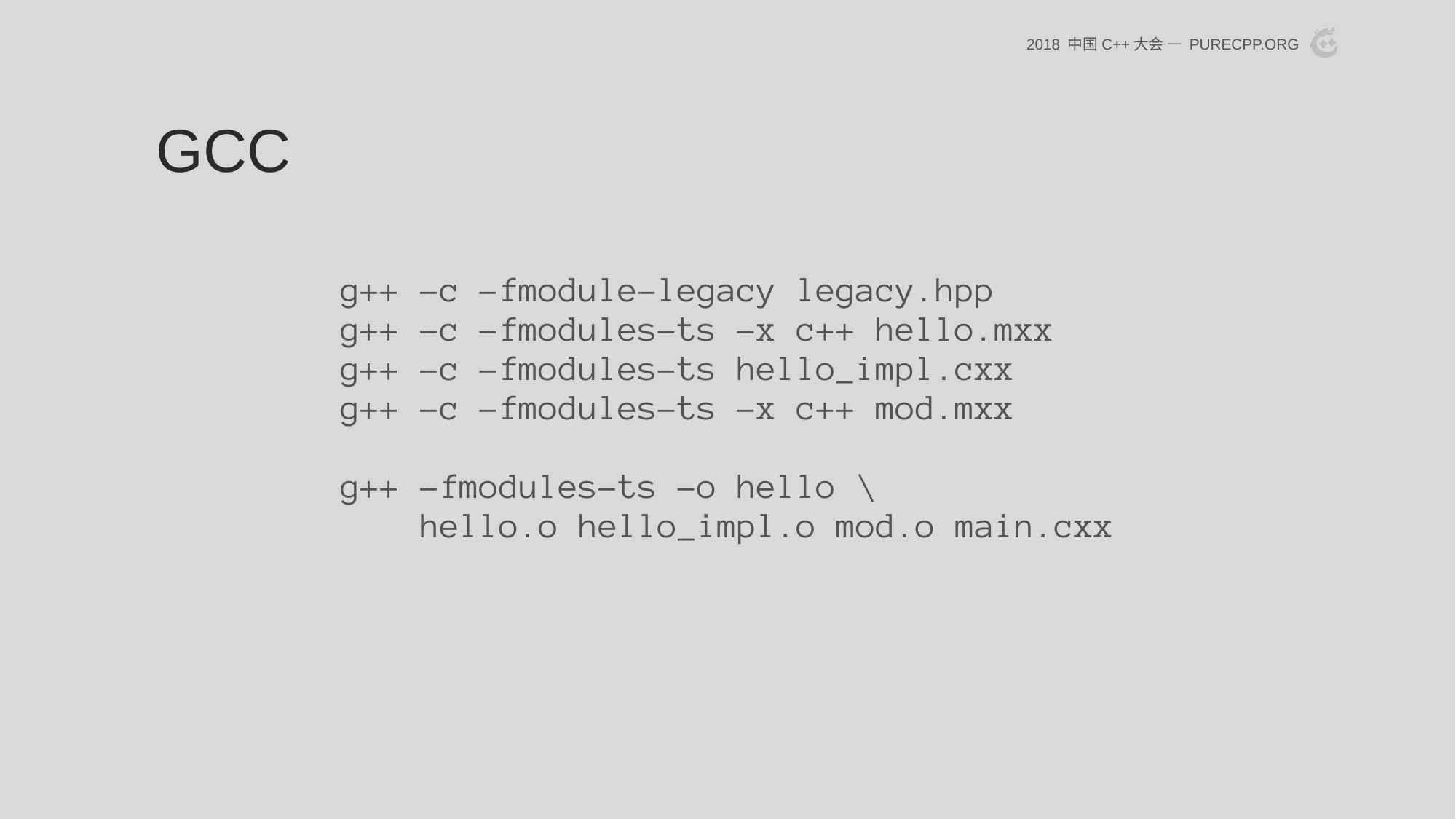

# GCC
2018 中国C++大会 — purecpp.org
g++ -c -fmodule-legacy legacy.hpp
g++ -c -fmodules-ts -x c++ hello.mxx
g++ -c -fmodules-ts hello_impl.cxx
g++ -c -fmodules-ts -x c++ mod.mxx

g++ -fmodules-ts -o hello \
    hello.o hello_impl.o mod.o main.cxx